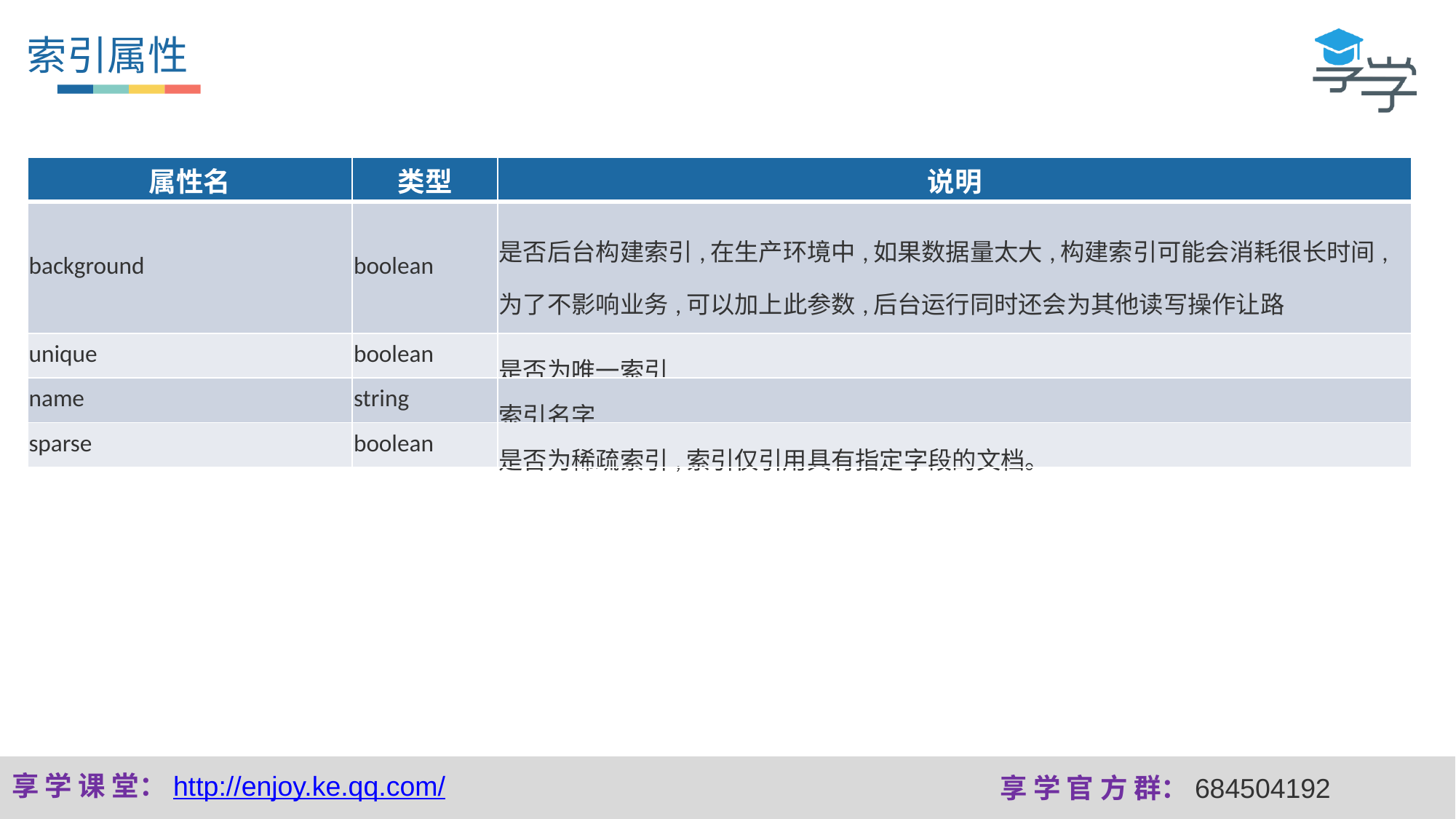

索引属性

| 属性名 | 类型 | 说明 |
| --- | --- | --- |
| background | boolean | 是否后台构建索引,在生产环境中,如果数据量太大,构建索引可能会消耗很长时间,为了不影响业务,可以加上此参数,后台运行同时还会为其他读写操作让路 |
| unique | boolean | 是否为唯一索引 |
| name | string | 索引名字 |
| sparse | boolean | 是否为稀疏索引,索引仅引用具有指定字段的文档。 |